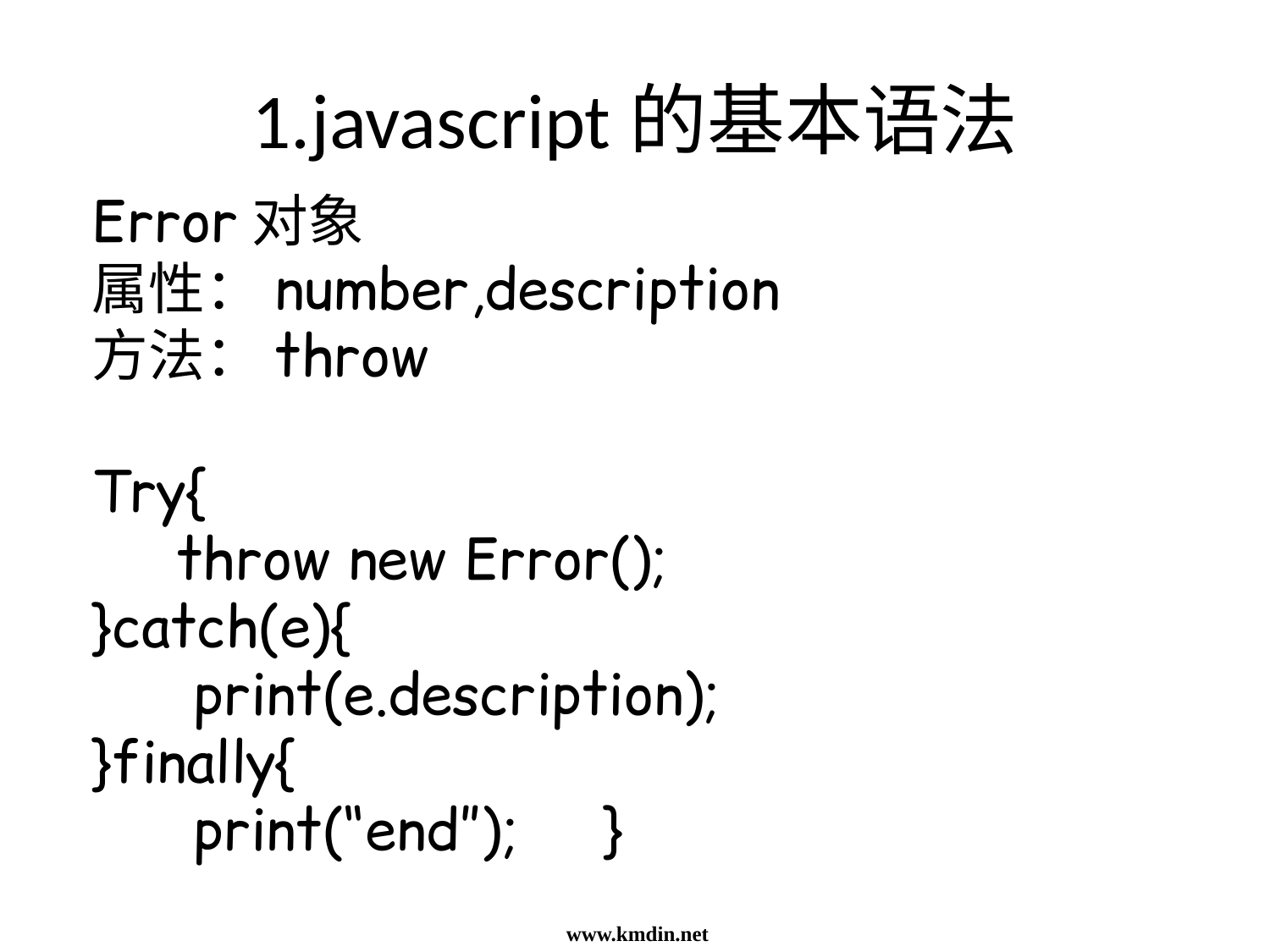

# 1.javascript的基本语法
Error对象
属性：number,description
方法：throw

Try{
     throw new Error();
}catch(e){
      print(e.description);
}finally{
      print(“end”);     }